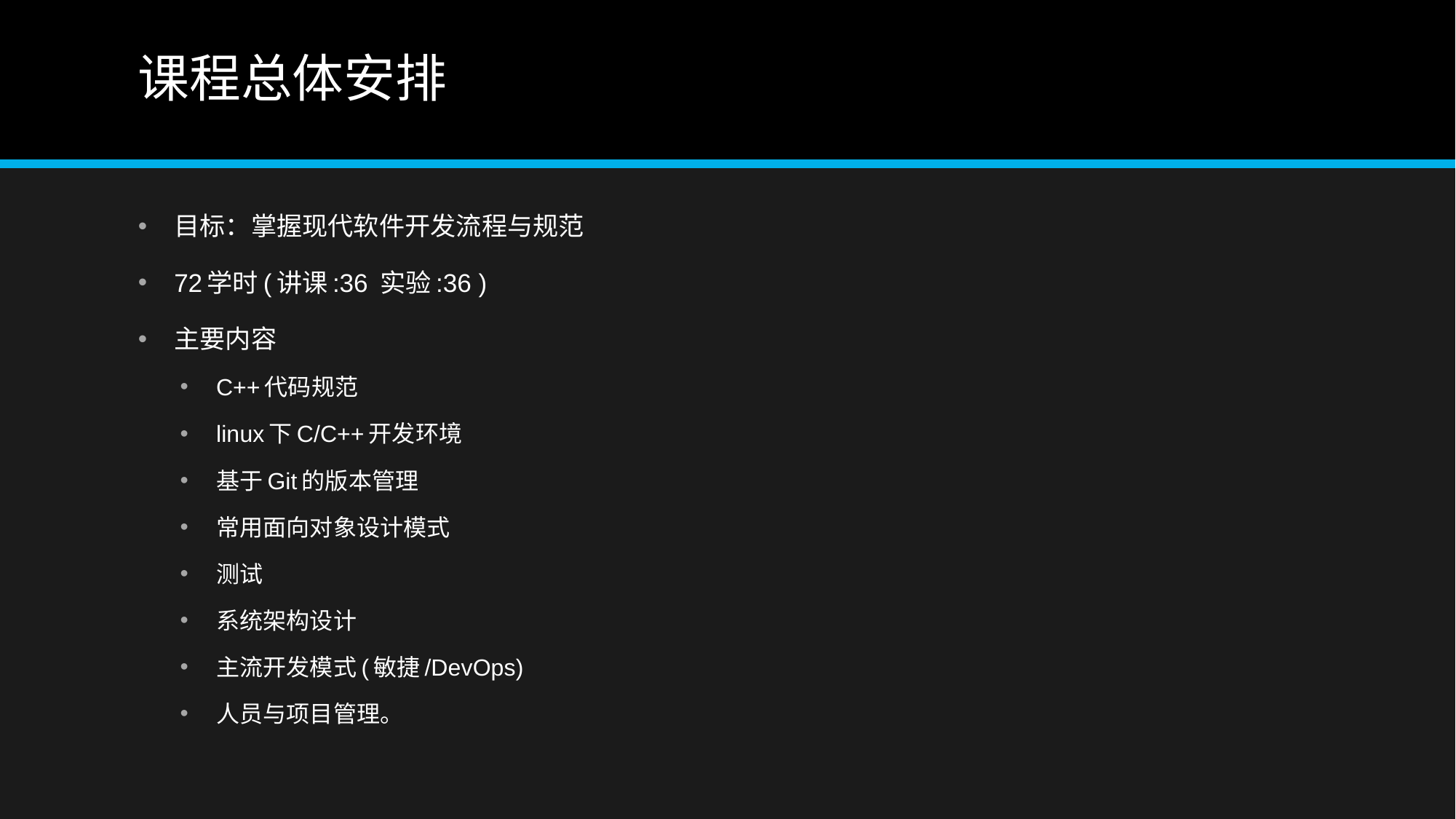

# 课程总体安排
目标：掌握现代软件开发流程与规范
72学时(讲课:36 实验:36 )
主要内容
C++代码规范
linux下C/C++开发环境
基于Git的版本管理
常用面向对象设计模式
测试
系统架构设计
主流开发模式(敏捷/DevOps)
人员与项目管理。